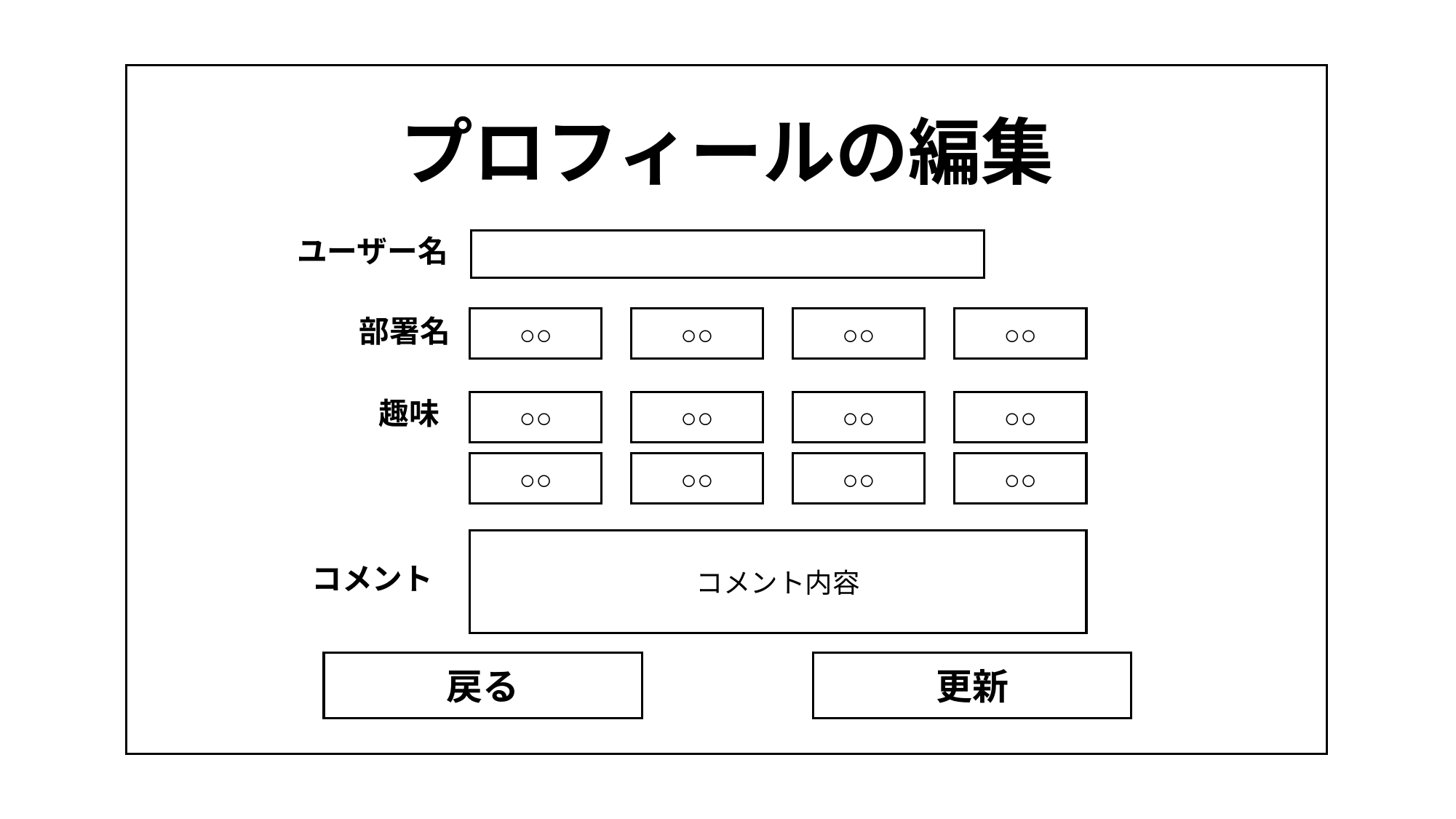

プロフィールの編集
ユーザー名

部署名
○○
○○
○○
○○
趣味
○○
○○
○○
○○
○○
○○
○○
○○
コメント内容
コメント
更新
戻る